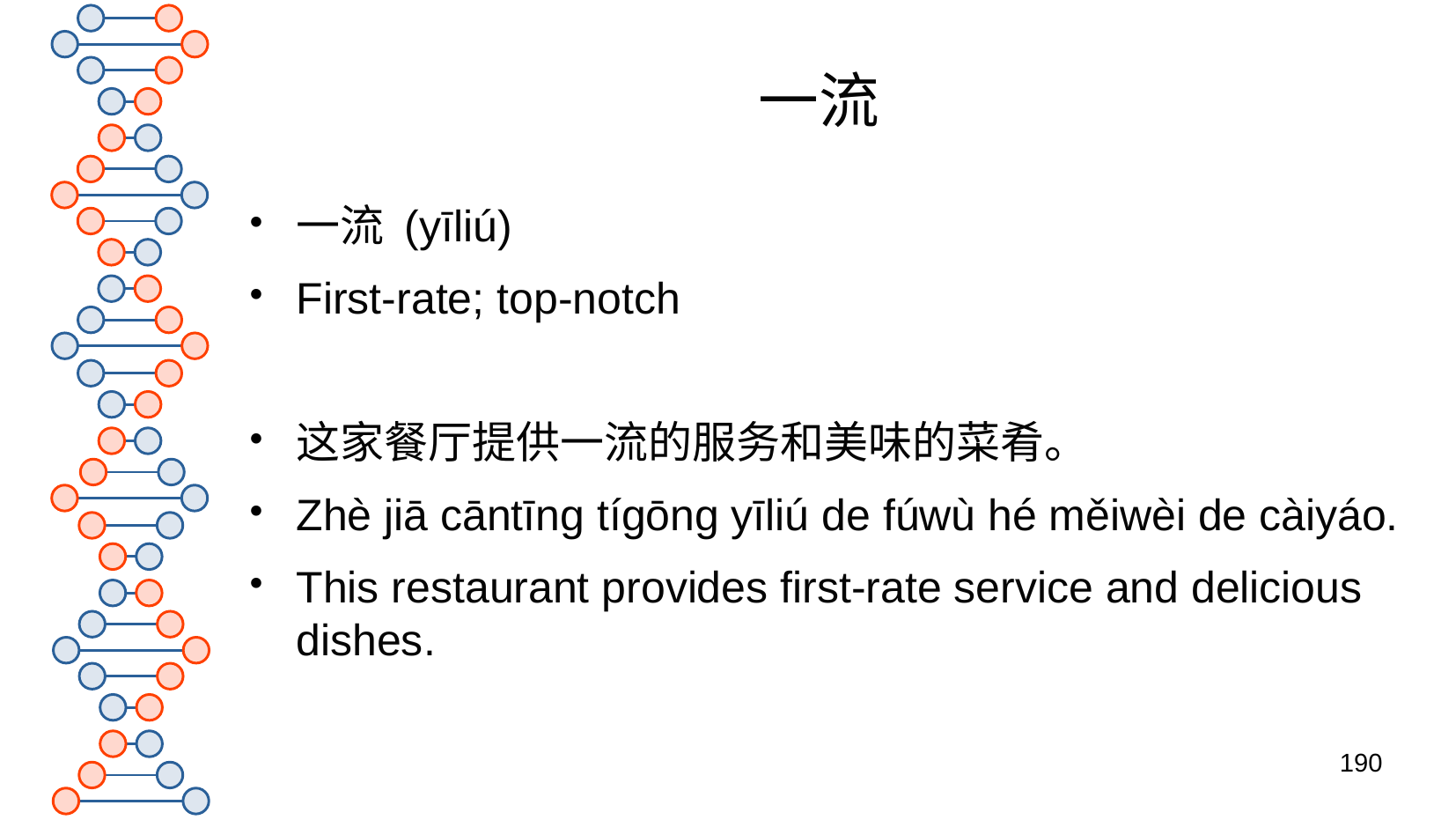

# 一流
一流 (yīliú)
First-rate; top-notch

这家餐厅提供一流的服务和美味的菜肴。
Zhè jiā cāntīng tígōng yīliú de fúwù hé měiwèi de càiyáo.
This restaurant provides first-rate service and delicious dishes.

190